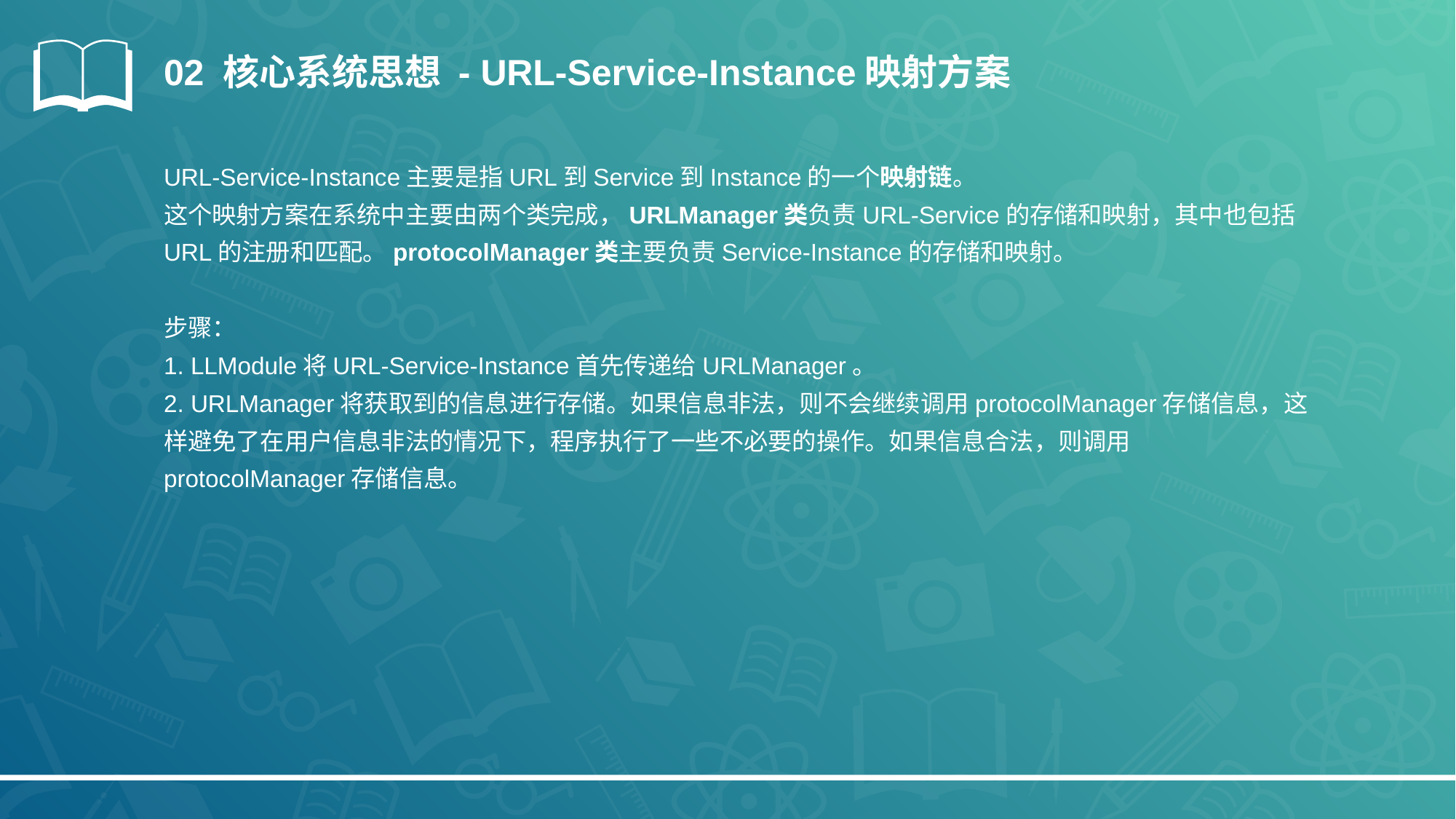

02 核心系统思想 - URL-Service-Instance映射方案
URL-Service-Instance主要是指URL到Service到Instance的一个映射链。
这个映射方案在系统中主要由两个类完成，URLManager类负责URL-Service的存储和映射，其中也包括URL的注册和匹配。protocolManager类主要负责Service-Instance的存储和映射。

步骤：
1. LLModule将URL-Service-Instance首先传递给URLManager。
2. URLManager将获取到的信息进行存储。如果信息非法，则不会继续调用protocolManager存储信息，这样避免了在用户信息非法的情况下，程序执行了一些不必要的操作。如果信息合法，则调用protocolManager存储信息。